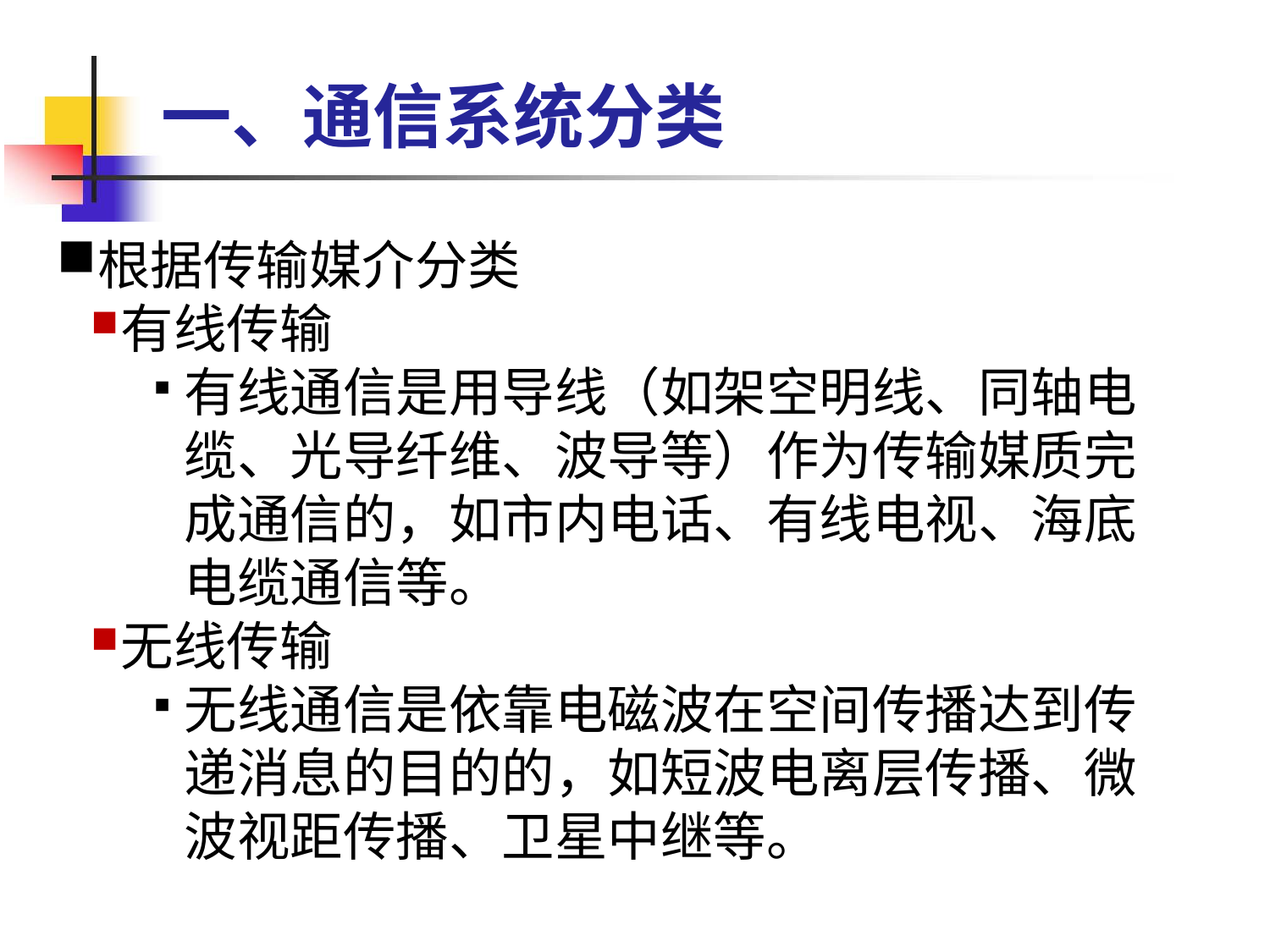

一、通信系统分类
根据传输媒介分类
有线传输
有线通信是用导线（如架空明线、同轴电缆、光导纤维、波导等）作为传输媒质完成通信的，如市内电话、有线电视、海底电缆通信等。
无线传输
无线通信是依靠电磁波在空间传播达到传递消息的目的的，如短波电离层传播、微波视距传播、卫星中继等。